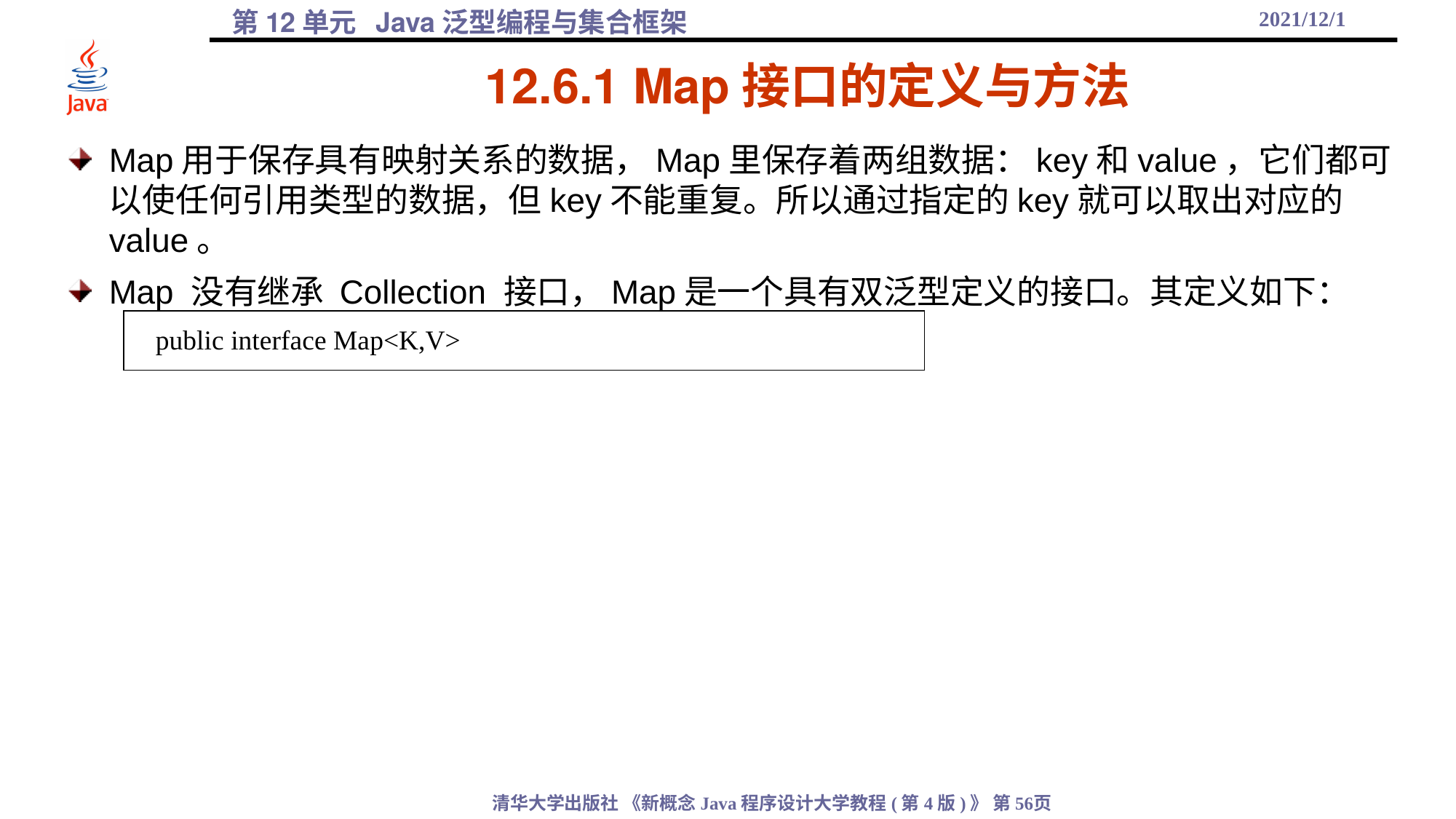

2021/12/1
# 12.6.1 Map接口的定义与方法
Map用于保存具有映射关系的数据，Map里保存着两组数据：key和value，它们都可以使任何引用类型的数据，但key不能重复。所以通过指定的key就可以取出对应的value。
Map 没有继承 Collection 接口，Map是一个具有双泛型定义的接口。其定义如下：
| public interface Map<K,V> |
| --- |